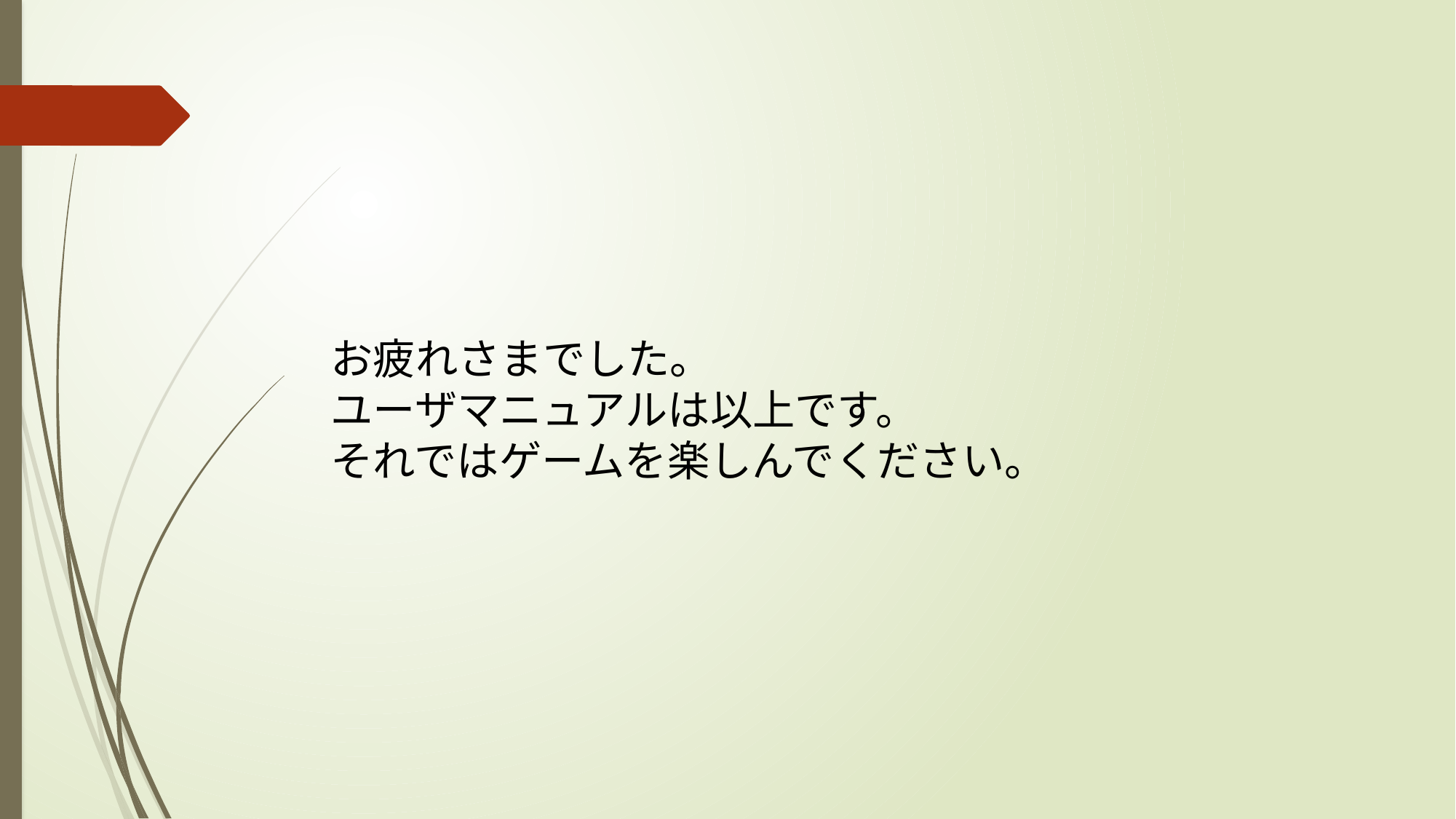

お疲れさまでした。
ユーザマニュアルは以上です。
それではゲームを楽しんでください。